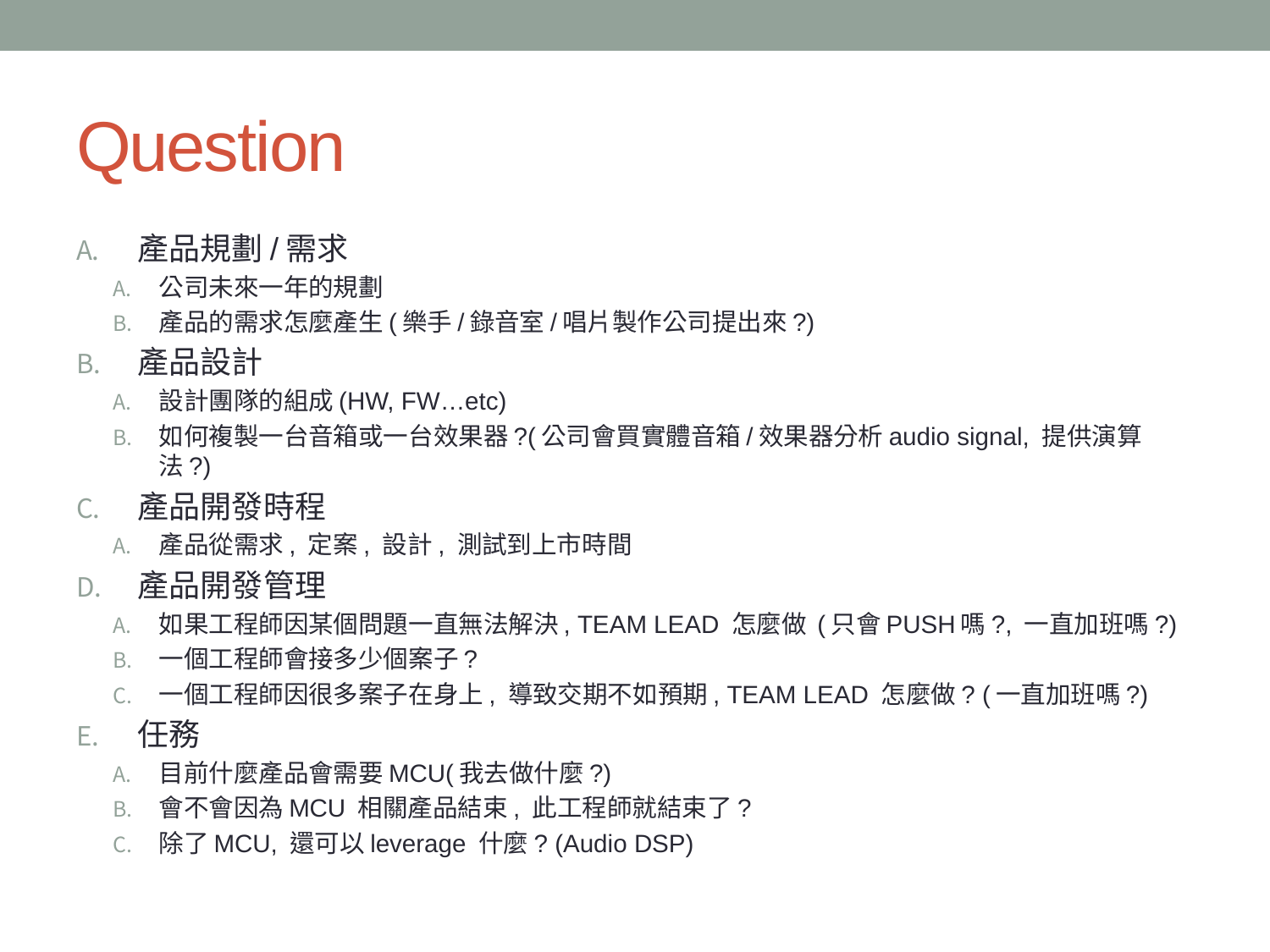

# Question
產品規劃/需求
公司未來一年的規劃
產品的需求怎麼產生(樂手/錄音室/唱片製作公司提出來?)
產品設計
設計團隊的組成(HW, FW…etc)
如何複製一台音箱或一台效果器?(公司會買實體音箱/效果器分析audio signal, 提供演算法?)
產品開發時程
產品從需求, 定案, 設計, 測試到上市時間
產品開發管理
如果工程師因某個問題一直無法解決, TEAM LEAD 怎麼做 (只會PUSH嗎?, 一直加班嗎?)
一個工程師會接多少個案子?
一個工程師因很多案子在身上, 導致交期不如預期, TEAM LEAD 怎麼做? (一直加班嗎?)
任務
目前什麼產品會需要MCU(我去做什麼?)
會不會因為MCU 相關產品結束, 此工程師就結束了?
除了MCU, 還可以leverage 什麼? (Audio DSP)